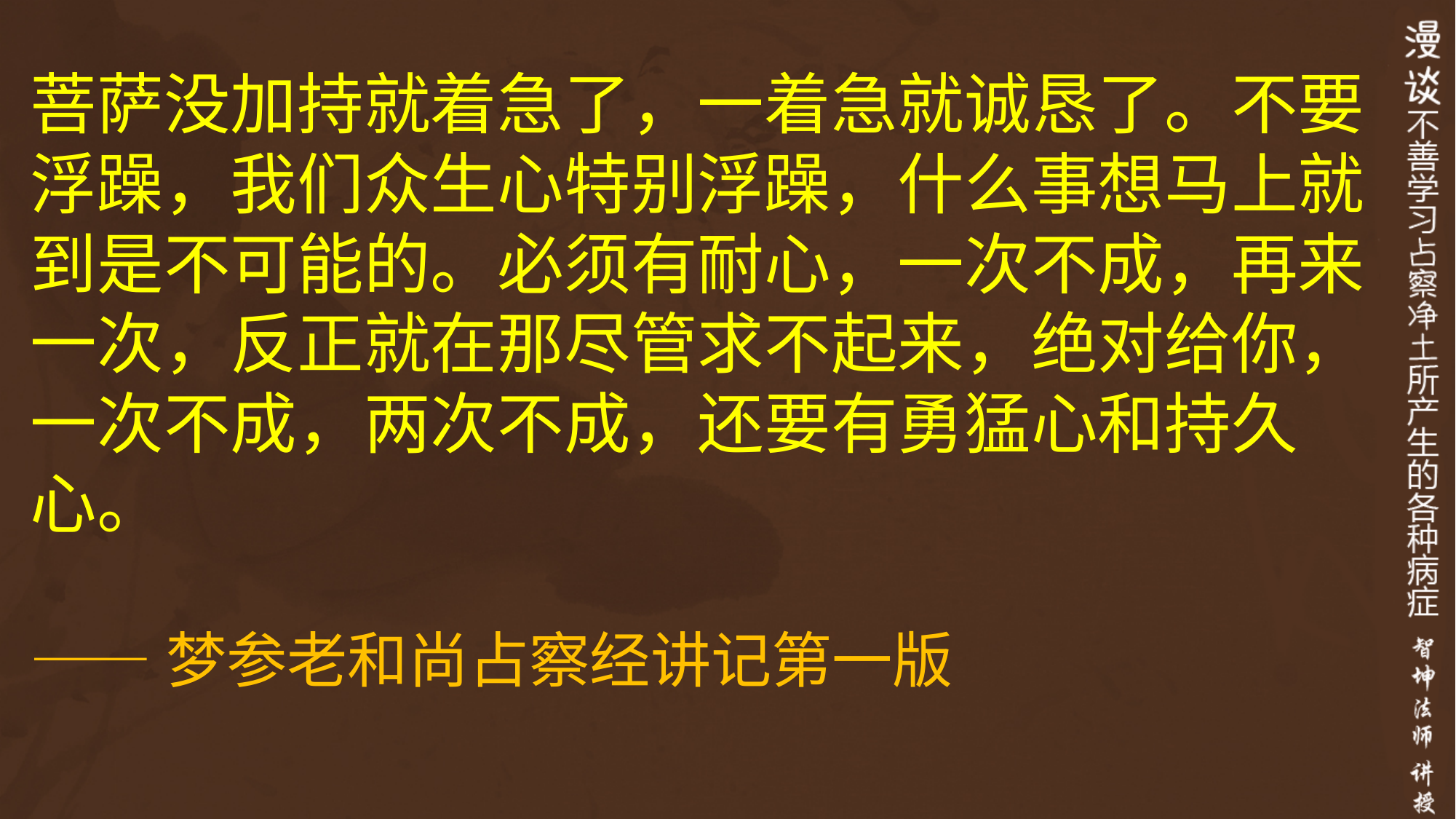

菩萨没加持就着急了，一着急就诚恳了。不要浮躁，我们众生心特别浮躁，什么事想马上就到是不可能的。必须有耐心，一次不成，再来一次，反正就在那尽管求不起来，绝对给你，一次不成，两次不成，还要有勇猛心和持久心。

——梦参老和尚占察经讲记第一版